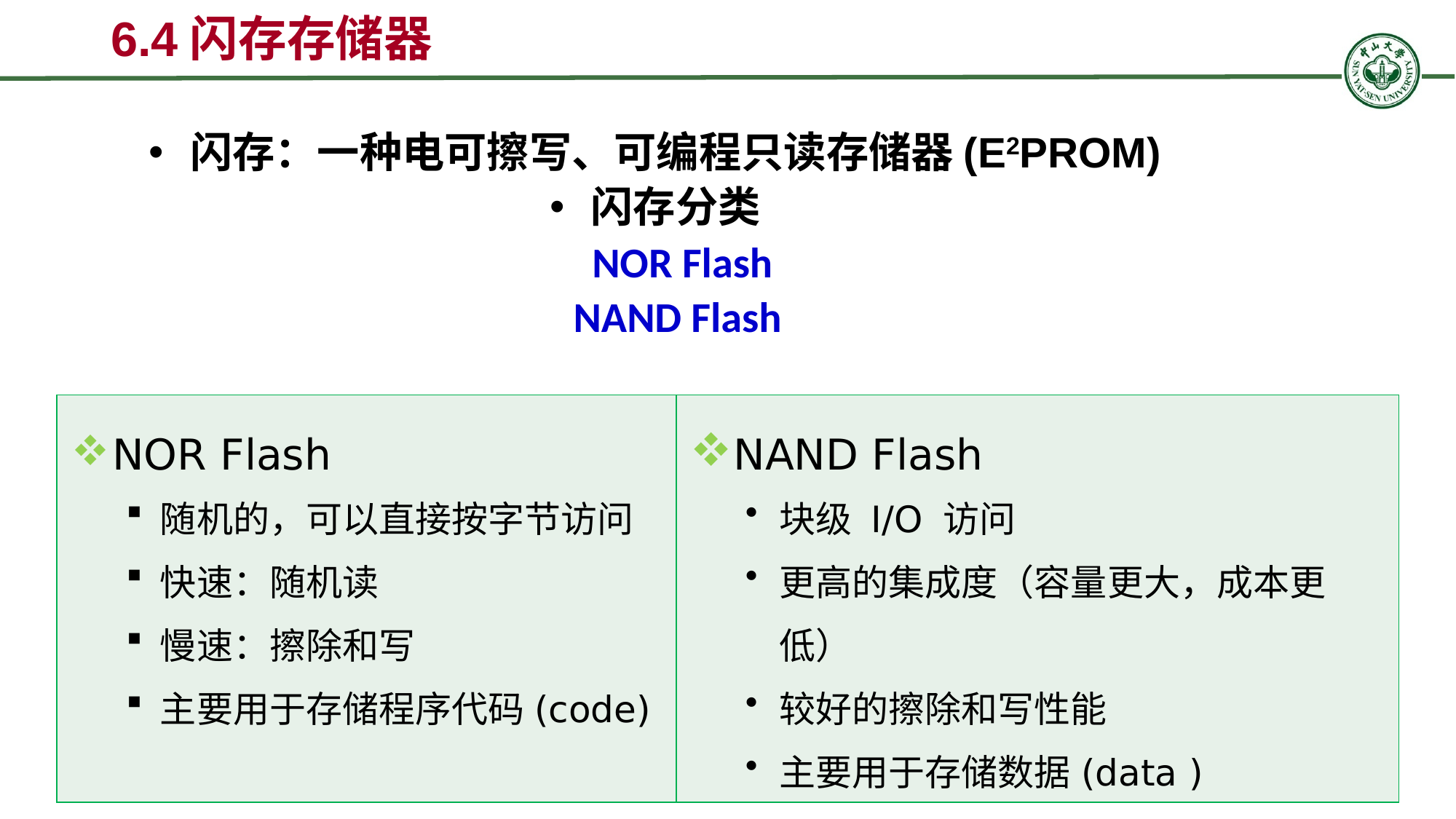

6.4闪存存储器
闪存：一种电可擦写、可编程只读存储器(E2PROM)
闪存分类
NOR Flash
NAND Flash

| NOR Flash 随机的，可以直接按字节访问 快速：随机读 慢速：擦除和写 主要用于存储程序代码(code) | NAND Flash 块级 I/O 访问 更高的集成度（容量更大，成本更低） 较好的擦除和写性能 主要用于存储数据(data ) |
| --- | --- |